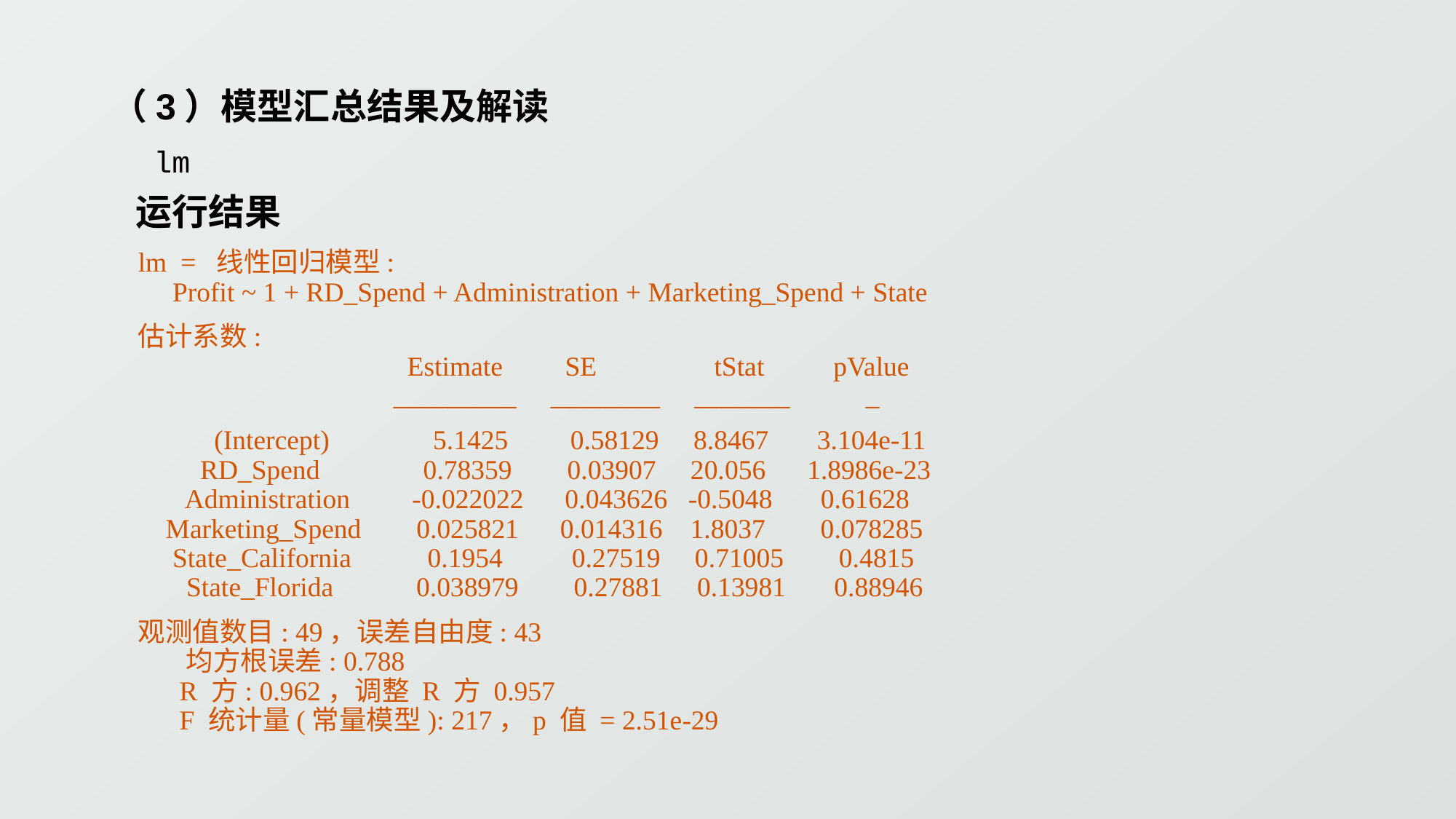

（3）模型汇总结果及解读
lm
  运行结果
lm  =  线性回归模型:
     Profit ~ 1 + RD_Spend + Administration + Marketing_Spend + State
估计系数:
                                       Estimate         SE                 tStat          pValue
                                     _________     ________     _______           _
           (Intercept)               5.1425         0.58129     8.8467       3.104e-11
         RD_Spend               0.78359        0.03907     20.056      1.8986e-23
       Administration         -0.022022      0.043626   -0.5048       0.61628
    Marketing_Spend        0.025821      0.014316    1.8037        0.078285
     State_California           0.1954          0.27519     0.71005        0.4815
       State_Florida            0.038979        0.27881     0.13981       0.88946
观测值数目: 49，误差自由度: 43
      均方根误差: 0.788
      R 方: 0.962，调整 R 方 0.957
      F 统计量(常量模型): 217，p 值 = 2.51e-29